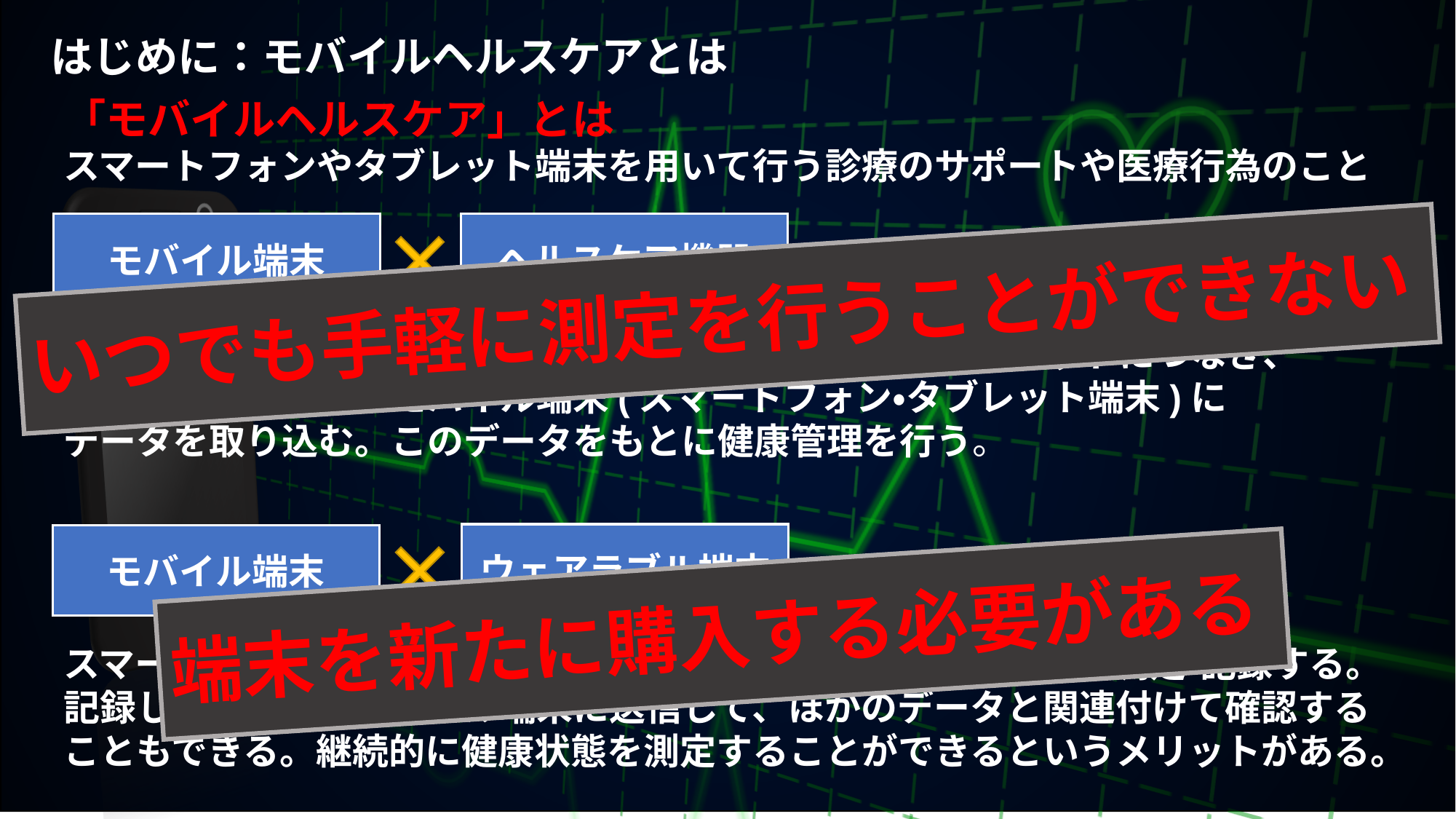

はじめに：モバイルヘルスケアとは
「モバイルヘルスケア」とは
スマートフォンやタブレット端末を用いて行う診療のサポートや医療行為のこと

モバイル端末
ヘルスケア機器

今までのヘルスケア機器(体重計・血圧計など)をインターネットにつなぎ、
インターネットからモバイル端末(スマートフォン・タブレット端末)に
データを取り込む。このデータをもとに健康管理を行う。
いつでも手軽に測定を行うことができない

ウェアラブル端末
モバイル端末

スマートウォッチなど端末を常に身に付けることで、バイタルを測定・記録する。
記録したデータはモバイル端末に送信して、ほかのデータと関連付けて確認することもできる。継続的に健康状態を測定することができるというメリットがある。
端末を新たに購入する必要がある